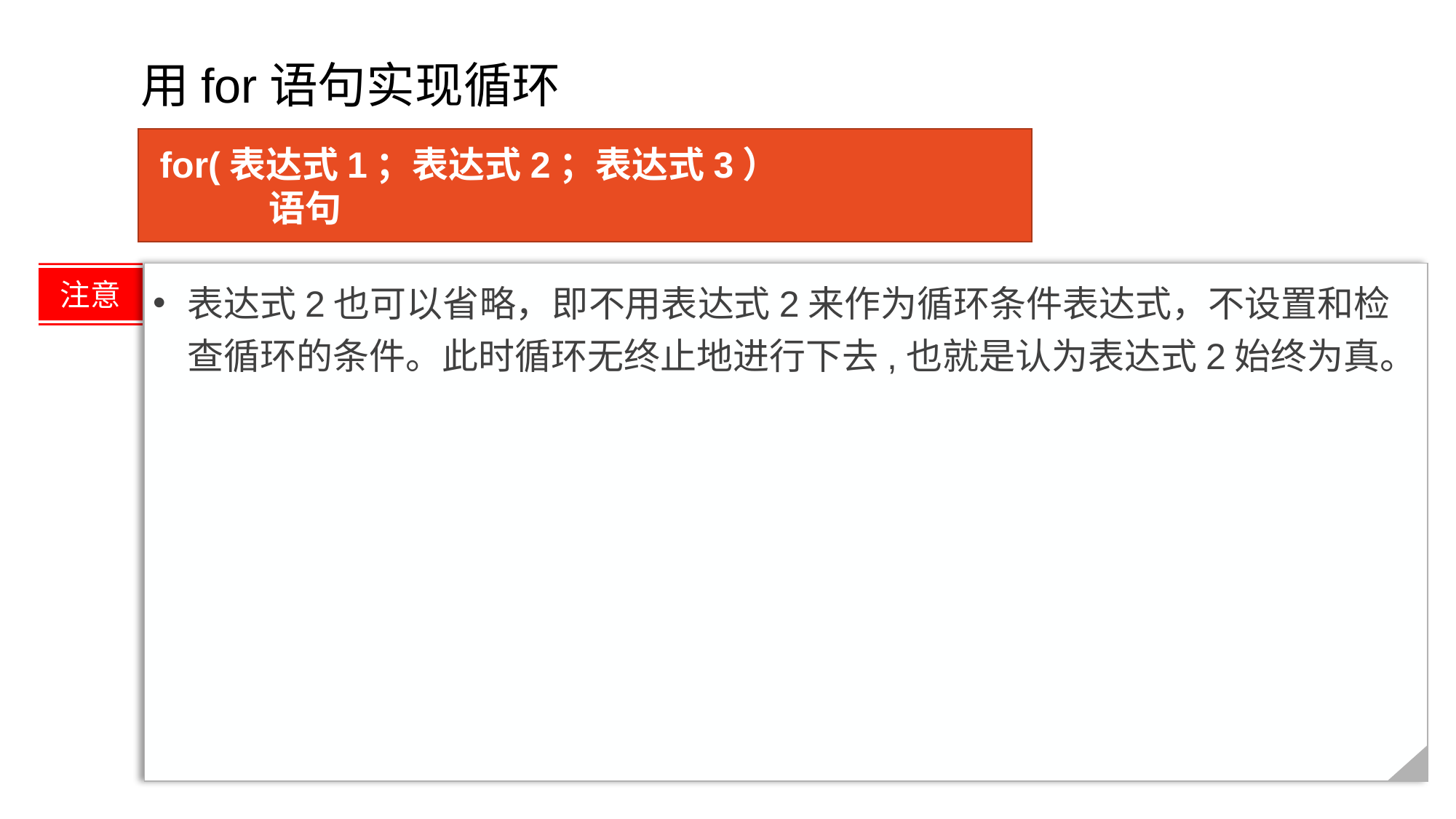

# 用for语句实现循环
for(表达式1；表达式2；表达式3）
	语句
表达式2也可以省略，即不用表达式2来作为循环条件表达式，不设置和检查循环的条件。此时循环无终止地进行下去,也就是认为表达式2始终为真。
注意